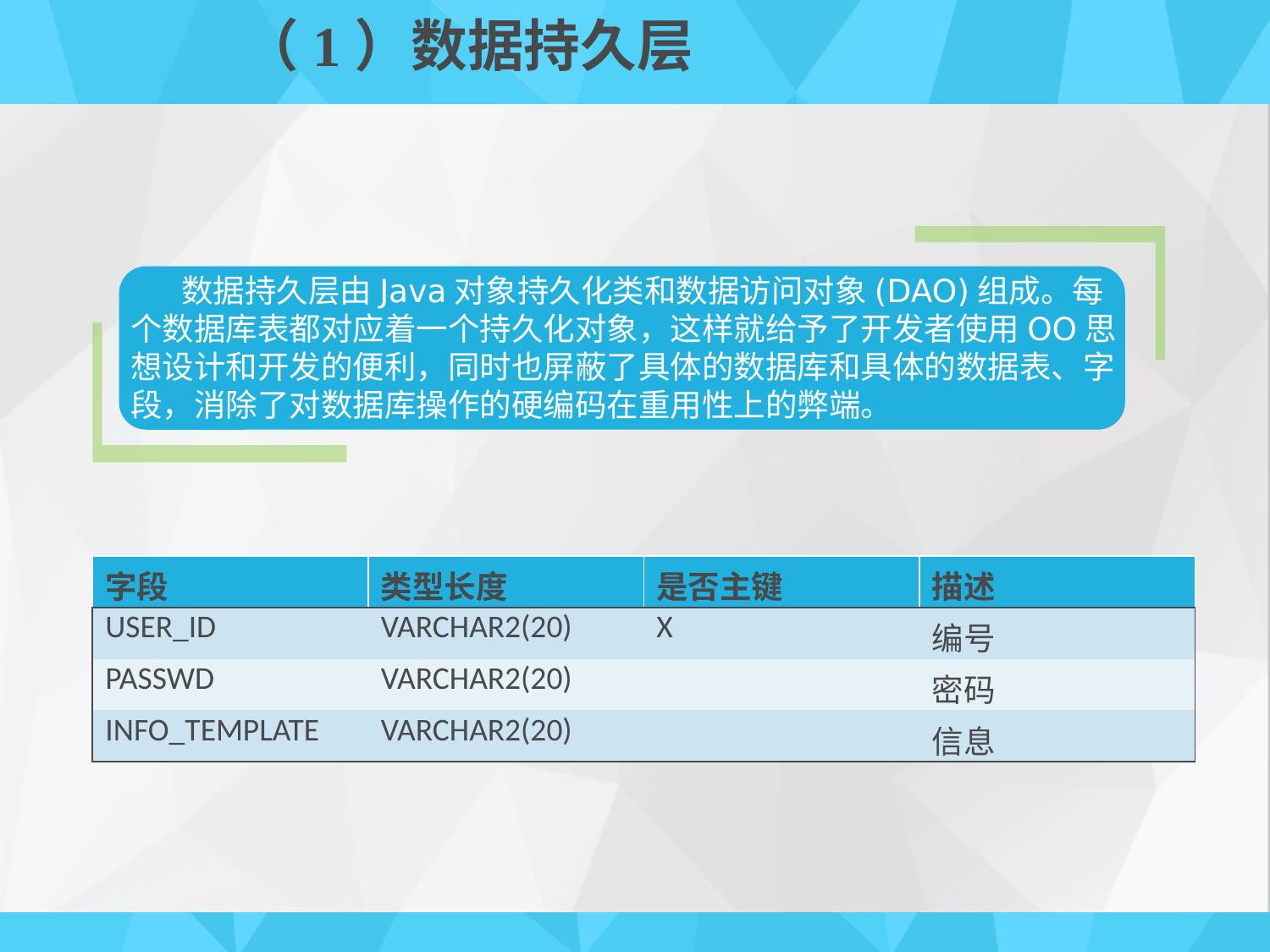

# （1）数据持久层

      数据持久层由Java对象持久化类和数据访问对象(DAO)组成。每个数据库表都对应着一个持久化对象，这样就给予了开发者使用OO思想设计和开发的便利，同时也屏蔽了具体的数据库和具体的数据表、字段，消除了对数据库操作的硬编码在重用性上的弊端。

| 字段 | 类型长度 | 是否主键 | 描述 |
| --- | --- | --- | --- |
| USER\_ID | VARCHAR2(20) | X | 编号 |
| PASSWD | VARCHAR2(20) |  | 密码 |
| INFO\_TEMPLATE | VARCHAR2(20) |  | 信息 |